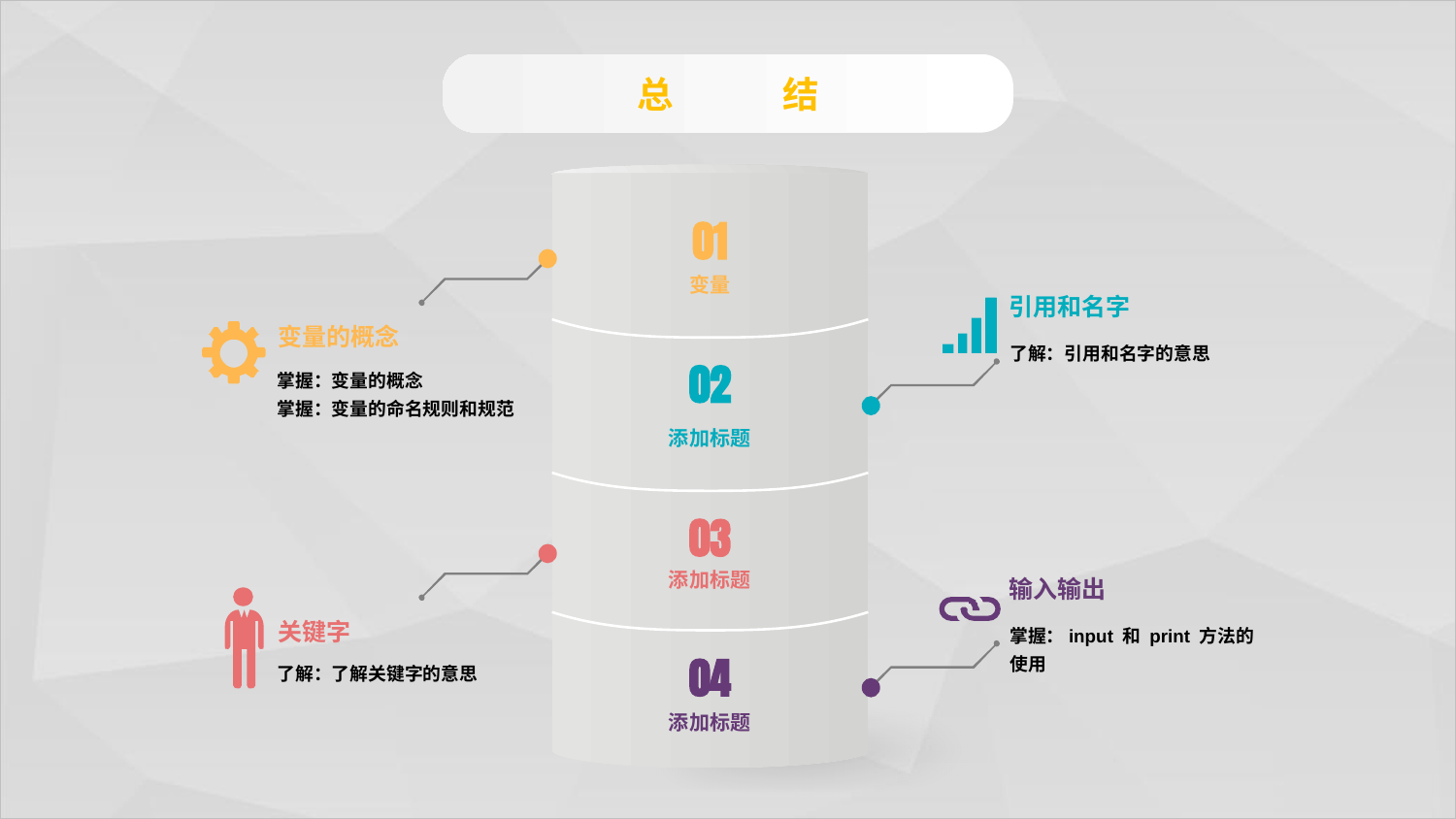

总	结

01
变量

引用和名字

了解：引用和名字的意思
变量的概念

掌握：变量的概念
掌握：变量的命名规则和规范
02
添加标题

03
添加标题

输入输出

掌握：input 和 print 方法的使用

关键字
了解：了解关键字的意思

04
添加标题